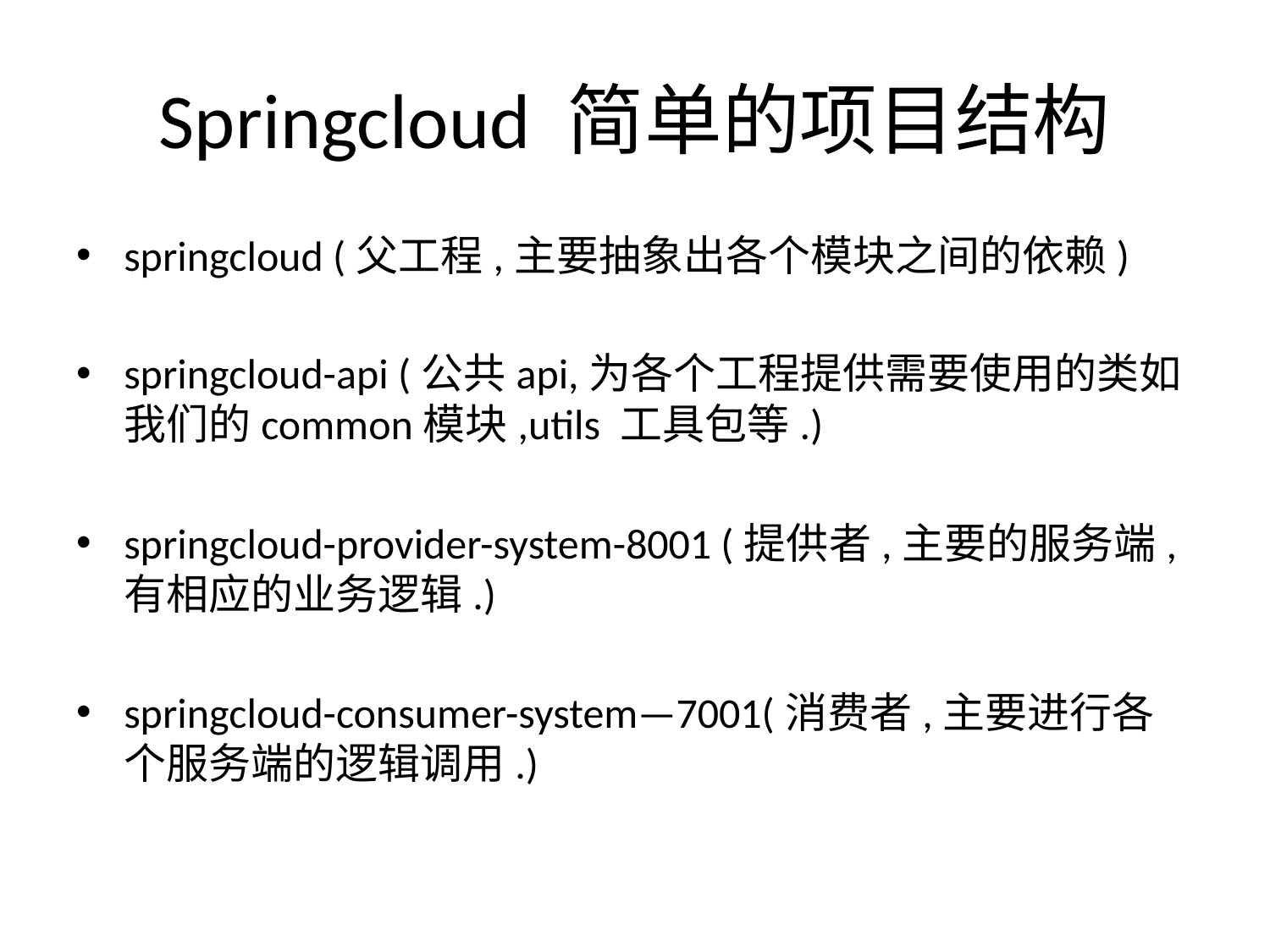

# Springcloud 简单的项目结构
springcloud (父工程,主要抽象出各个模块之间的依赖)

springcloud-api (公共api,为各个工程提供需要使用的类如我们的common模块,utils 工具包等.)

springcloud-provider-system-8001 (提供者,主要的服务端,有相应的业务逻辑.)

springcloud-consumer-system—7001(消费者,主要进行各个服务端的逻辑调用.)